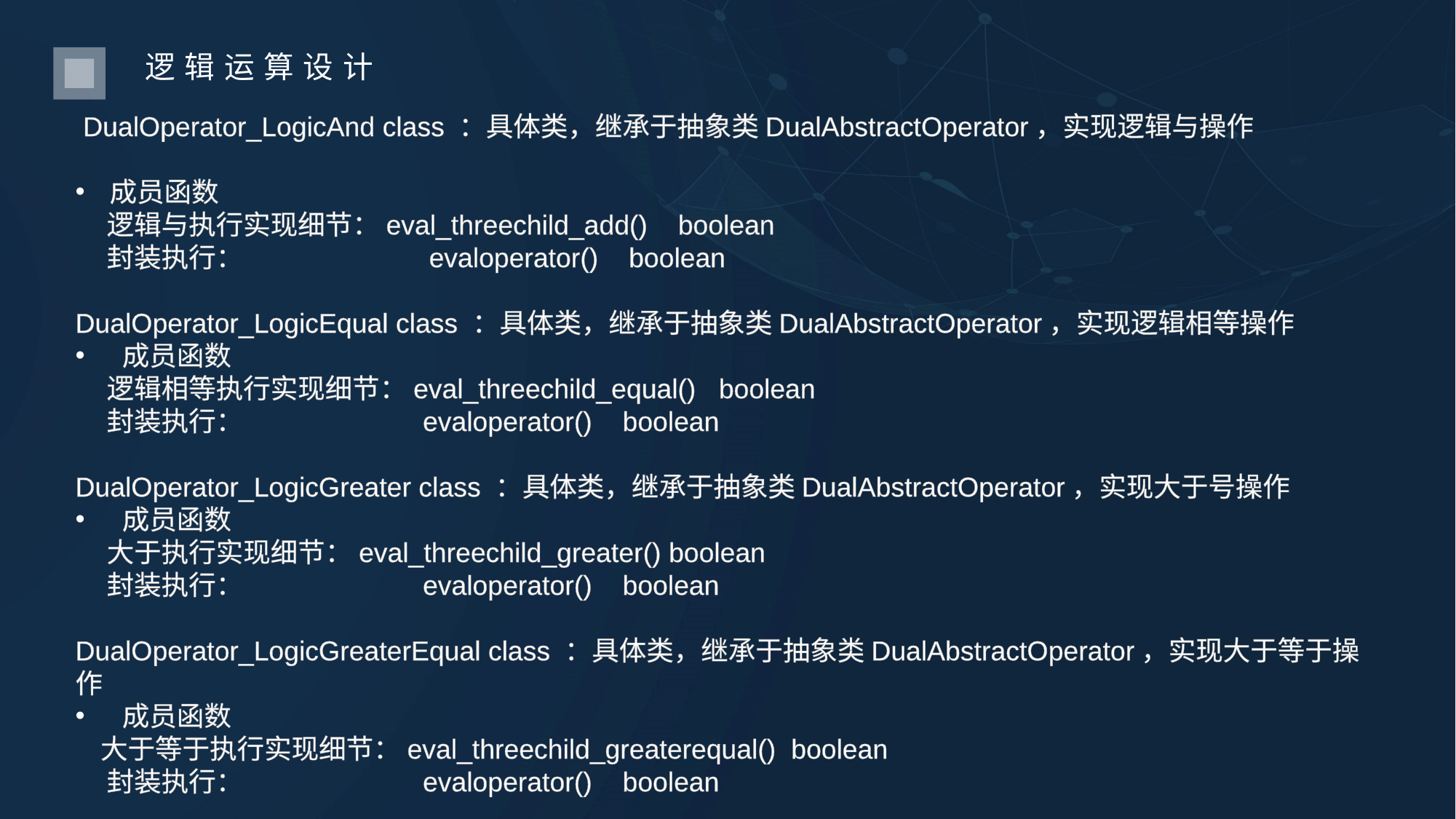

逻辑运算设计

 DualOperator_LogicAnd class ：具体类，继承于抽象类DualAbstractOperator，实现逻辑与操作

成员函数
    逻辑与执行实现细节：eval_threechild_add()    boolean
    封装执行：                             evaloperator()    boolean

DualOperator_LogicEqual class ：具体类，继承于抽象类DualAbstractOperator，实现逻辑相等操作
 成员函数
    逻辑相等执行实现细节：eval_threechild_equal()   boolean
    封装执行：                            evaloperator()    boolean

DualOperator_LogicGreater class ：具体类，继承于抽象类DualAbstractOperator，实现大于号操作
 成员函数
    大于执行实现细节：eval_threechild_greater() boolean
    封装执行：                            evaloperator()    boolean

DualOperator_LogicGreaterEqual class ：具体类，继承于抽象类DualAbstractOperator，实现大于等于操作
 成员函数
   大于等于执行实现细节：eval_threechild_greaterequal()  boolean
    封装执行：                            evaloperator()    boolean